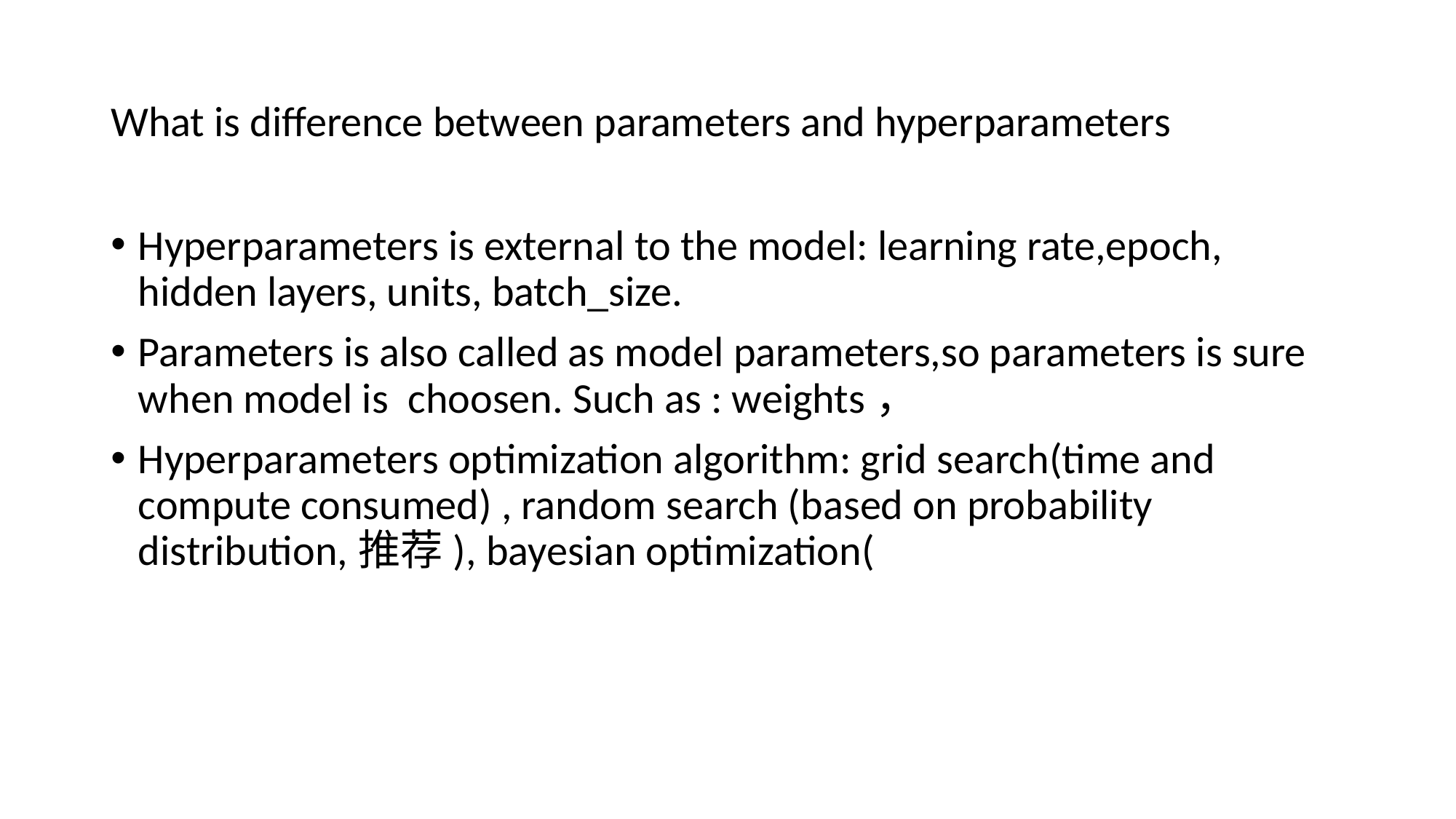

# What is difference between parameters and hyperparameters
Hyperparameters is external to the model: learning rate,epoch, hidden layers, units, batch_size.
Parameters is also called as model parameters,so parameters is sure when model is  choosen. Such as : weights，
Hyperparameters optimization algorithm: grid search(time and compute consumed) , random search (based on probability distribution,推荐), bayesian optimization(